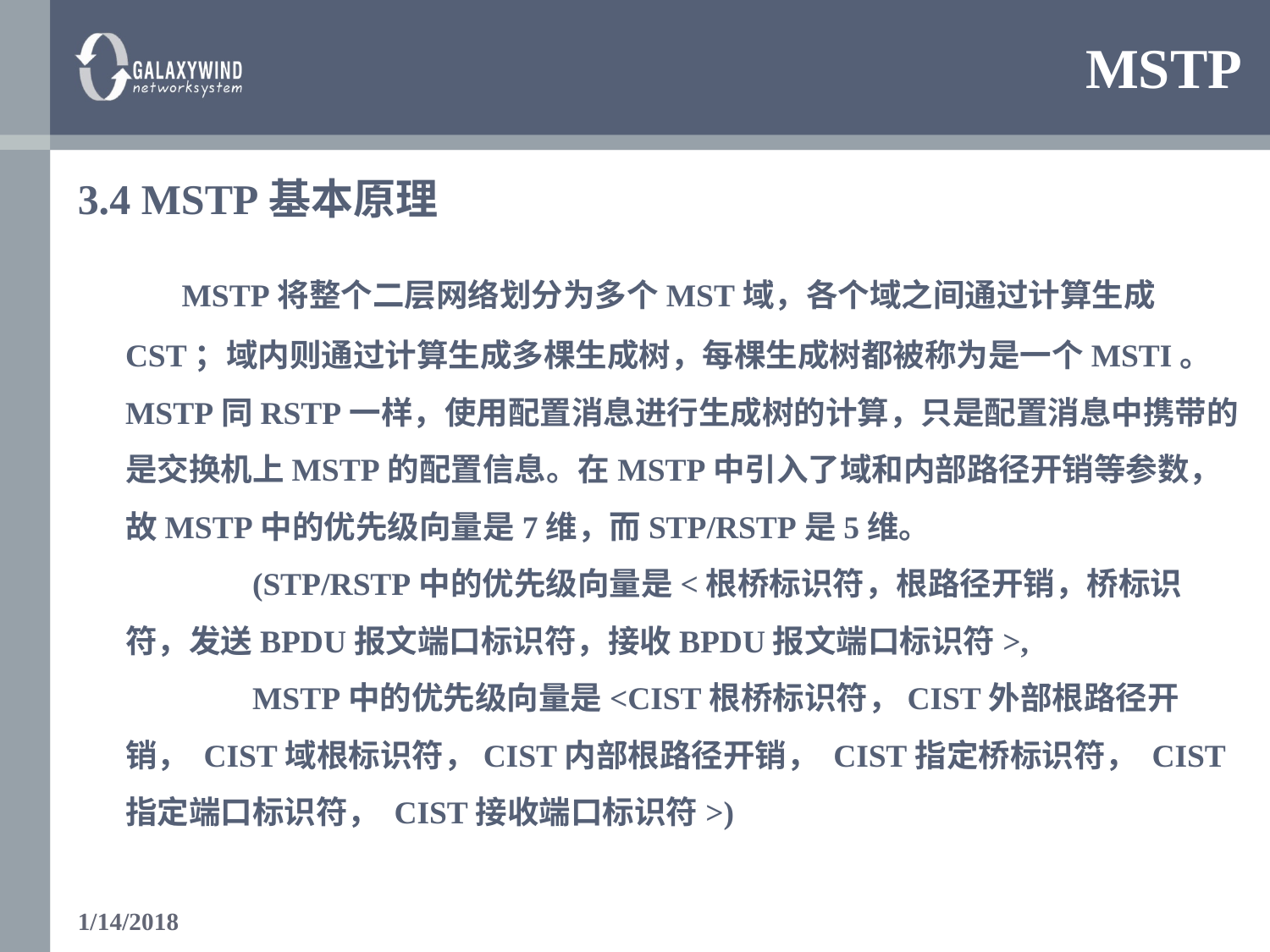

# MSTP
3.4 MSTP基本原理
	       MSTP将整个二层网络划分为多个MST域，各个域之间通过计算生成CST；域内则通过计算生成多棵生成树，每棵生成树都被称为是一个MSTI。MSTP同RSTP一样，使用配置消息进行生成树的计算，只是配置消息中携带的是交换机上MSTP的配置信息。在MSTP中引入了域和内部路径开销等参数，故MSTP中的优先级向量是7维，而STP/RSTP是5维。
		(STP/RSTP中的优先级向量是<根桥标识符，根路径开销，桥标识符，发送BPDU报文端口标识符，接收BPDU报文端口标识符>,
		MSTP中的优先级向量是<CIST根桥标识符，CIST外部根路径开销， CIST域根标识符，CIST内部根路径开销， CIST指定桥标识符， CIST指定端口标识符， CIST接收端口标识符>)
1/14/2018